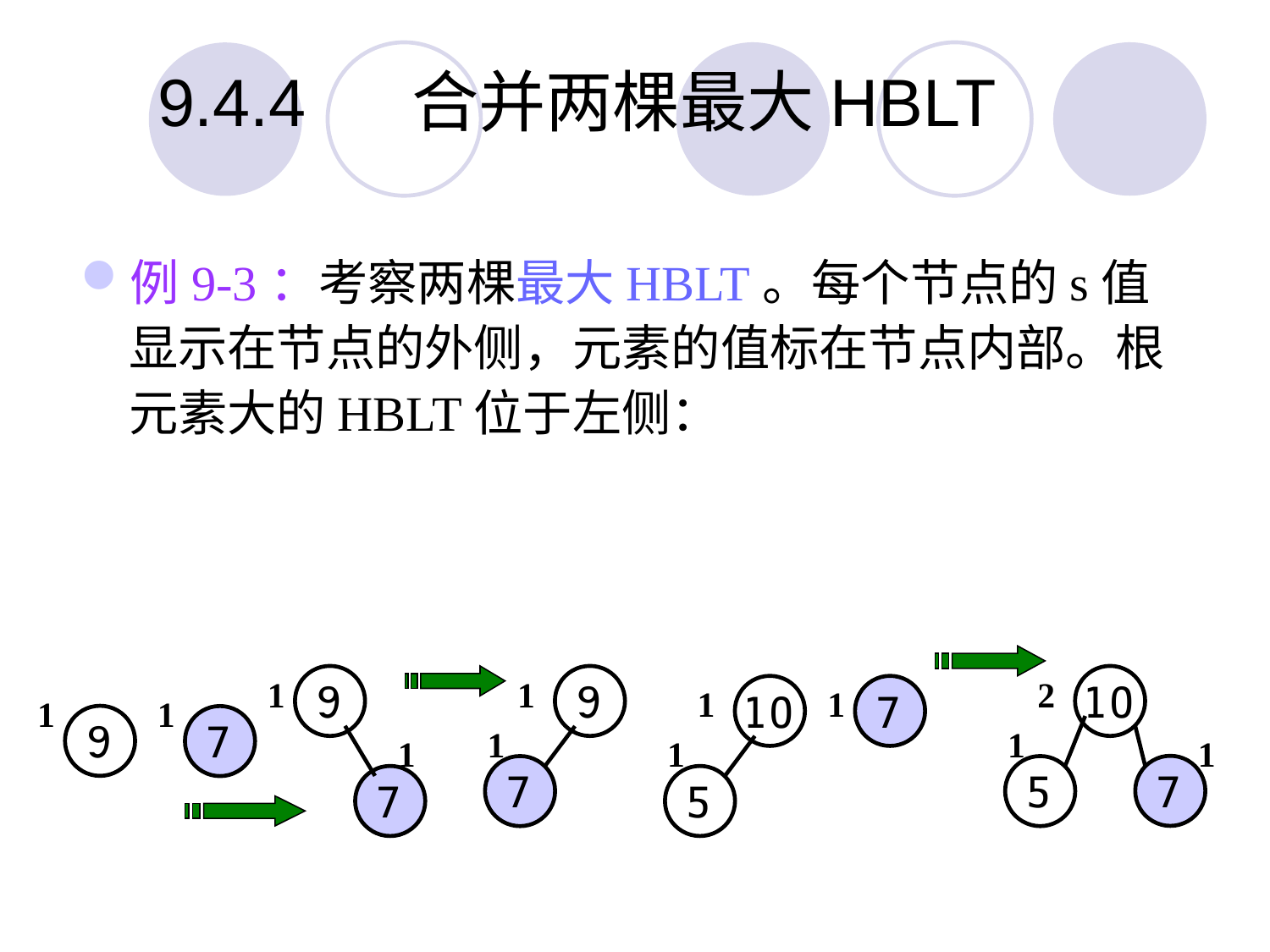

9.4.4	合并两棵最大HBLT
30

例9-3：考察两棵最大HBLT。每个节点的s值显示在节点的外侧，元素的值标在节点内部。根元素大的HBLT位于左侧：

1
9

1
9
2
10
1
10
1
7
1
1
9
7
1
1

1
1

1

7
7
5
7
5